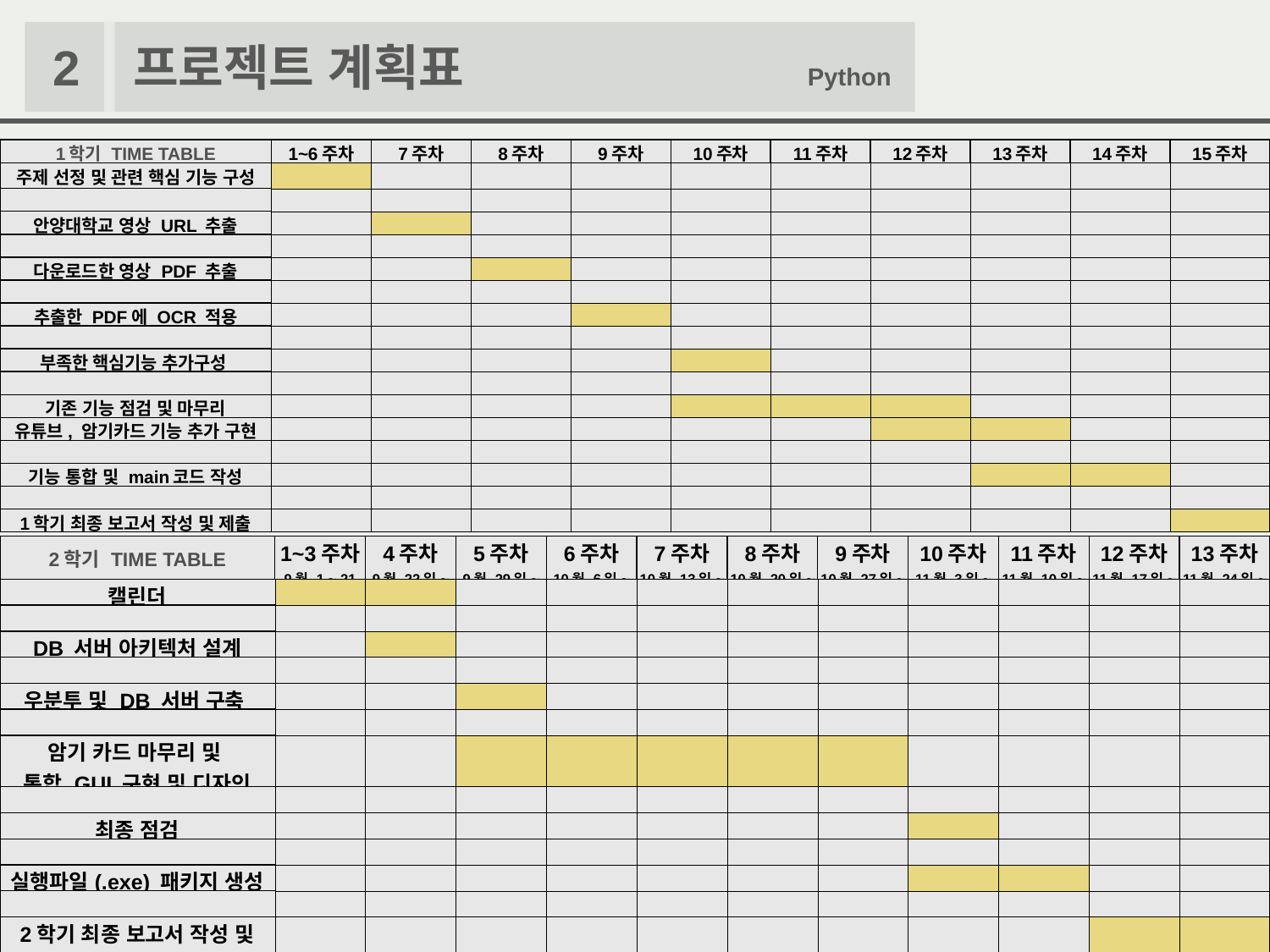

2
프로젝트 계획표			  Python
| 1학기 TIME TABLE | 1~6주차 | 7주차 | 8주차 | 9주차 | 10주차 | 11주차 | 12주차 | 13주차 | 14주차 | 15주차 |
| --- | --- | --- | --- | --- | --- | --- | --- | --- | --- | --- |
| 주제 선정 및 관련 핵심 기능 구성 |  |  |  |  |  |  |  |  |  |  |
|  |  |  |  |  |  |  |  |  |  |  |
| 안양대학교 영상 URL 추출 |  |  |  |  |  |  |  |  |  |  |
|  |  |  |  |  |  |  |  |  |  |  |
| 다운로드한 영상 PDF 추출 |  |  |  |  |  |  |  |  |  |  |
|  |  |  |  |  |  |  |  |  |  |  |
| 추출한 PDF에 OCR 적용 |  |  |  |  |  |  |  |  |  |  |
|  |  |  |  |  |  |  |  |  |  |  |
| 부족한 핵심기능 추가구성 |  |  |  |  |  |  |  |  |  |  |
|  |  |  |  |  |  |  |  |  |  |  |
| 기존 기능 점검 및 마무리 |  |  |  |  |  |  |  |  |  |  |
| 유튜브, 암기카드 기능 추가 구현 |  |  |  |  |  |  |  |  |  |  |
|  |  |  |  |  |  |  |  |  |  |  |
| 기능 통합 및 main코드 작성 |  |  |  |  |  |  |  |  |  |  |
|  |  |  |  |  |  |  |  |  |  |  |
| 1학기 최종 보고서 작성 및 제출 |  |  |  |  |  |  |  |  |  |  |
| 2학기 TIME TABLE | 1~3주차 9월 1 ~ 21 | 4주차 9월 22일~ | 5주차 9월 29일~ | 6주차 10월 6일~ | 7주차 10월 13일~ | 8주차 10월 20일~ | 9주차 10월 27일~ | 10주차 11월 3일~ | 11주차 11월 10일~ | 12주차 11월 17일~ | 13주차 11월 24일~ |
| --- | --- | --- | --- | --- | --- | --- | --- | --- | --- | --- | --- |
| 캘린더 |  |  |  |  |  |  |  |  |  |  |  |
|  |  |  |  |  |  |  |  |  |  |  |  |
| DB 서버 아키텍처 설계 |  |  |  |  |  |  |  |  |  |  |  |
|  |  |  |  |  |  |  |  |  |  |  |  |
| 우분투 및 DB 서버 구축 |  |  |  |  |  |  |  |  |  |  |  |
|  |  |  |  |  |  |  |  |  |  |  |  |
| 암기 카드 마무리 및 통합 GUI 구현 및 디자인 |  |  |  |  |  |  |  |  |  |  |  |
|  |  |  |  |  |  |  |  |  |  |  |  |
| 최종 점검 |  |  |  |  |  |  |  |  |  |  |  |
|  |  |  |  |  |  |  |  |  |  |  |  |
| 실행파일(.exe) 패키지 생성 |  |  |  |  |  |  |  |  |  |  |  |
|  |  |  |  |  |  |  |  |  |  |  |  |
| 2학기 최종 보고서 작성 및 제출 |  |  |  |  |  |  |  |  |  |  |  |